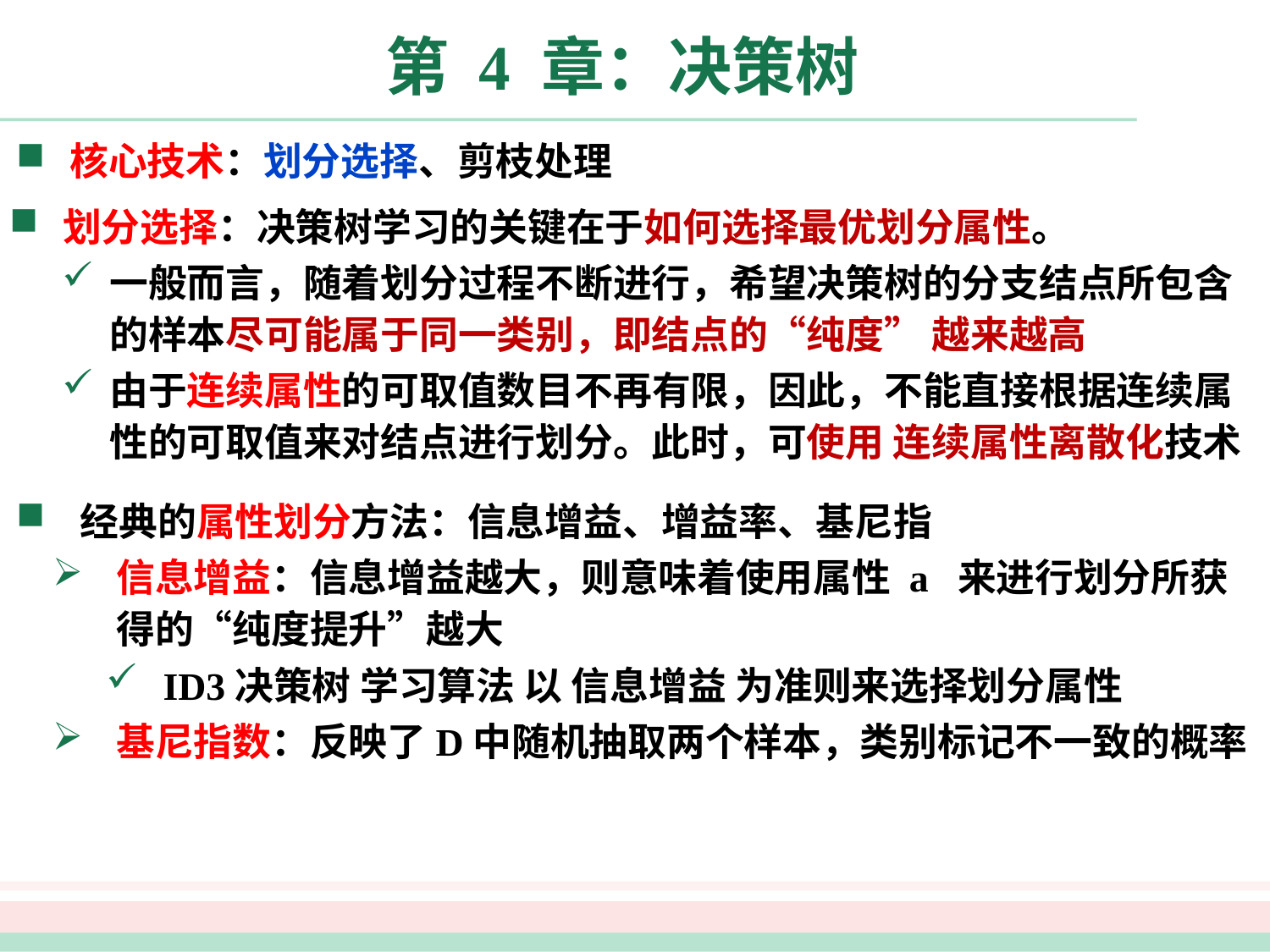

# 第 4 章：决策树
核心技术：划分选择、剪枝处理
划分选择：决策树学习的关键在于如何选择最优划分属性。
一般而言，随着划分过程不断进行，希望决策树的分支结点所包含的样本尽可能属于同一类别，即结点的“纯度” 越来越高
由于连续属性的可取值数目不再有限，因此，不能直接根据连续属性的可取值来对结点进行划分。此时，可使用 连续属性离散化技术
经典的属性划分方法：信息增益、增益率、基尼指
信息增益：信息增益越大，则意味着使用属性 a  来进行划分所获得的“纯度提升”越大
 ID3决策树 学习算法 以 信息增益 为准则来选择划分属性
基尼指数：反映了D中随机抽取两个样本，类别标记不一致的概率